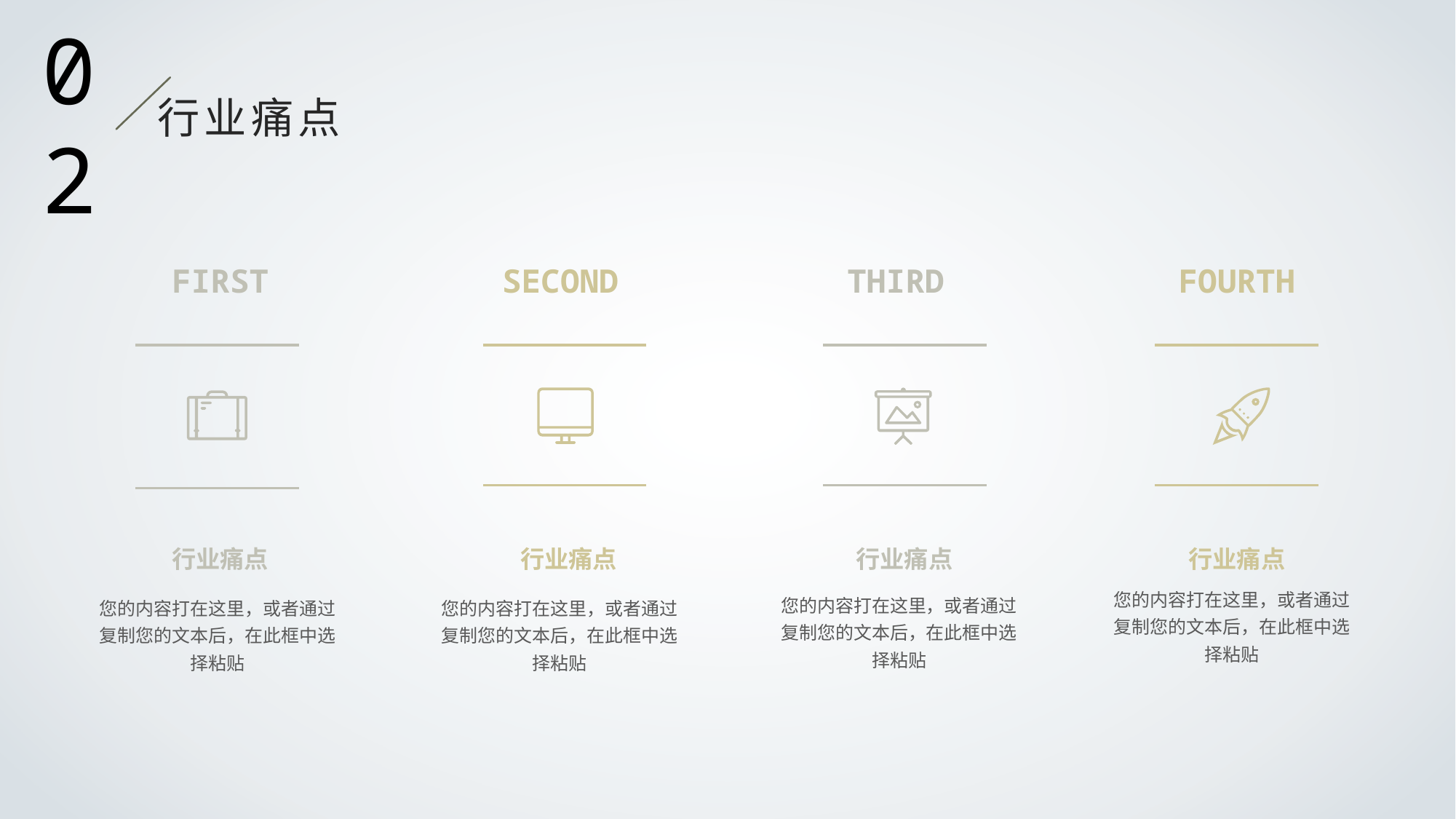

02
行业痛点
FIRST
SECOND
THIRD
FOURTH

行业痛点
行业痛点
行业痛点
行业痛点
您的内容打在这里，或者通过复制您的文本后，在此框中选择粘贴
您的内容打在这里，或者通过复制您的文本后，在此框中选择粘贴
您的内容打在这里，或者通过复制您的文本后，在此框中选择粘贴
您的内容打在这里，或者通过复制您的文本后，在此框中选择粘贴